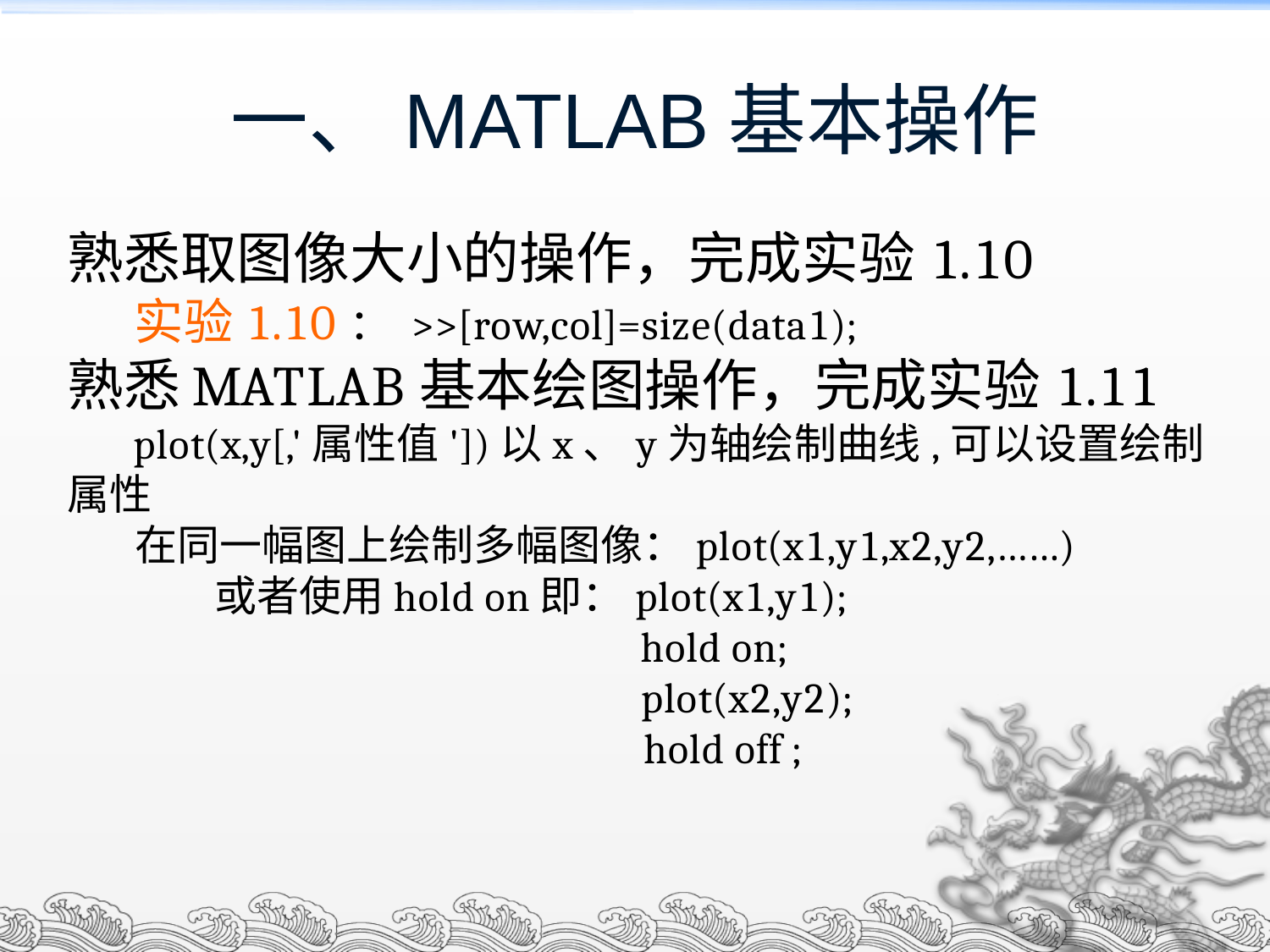

一、MATLAB基本操作
熟悉取图像大小的操作，完成实验1.10
     实验1.10： >>[row,col]=size(data1);
熟悉MATLAB基本绘图操作，完成实验1.11
       plot(x,y[,'属性值'])以x、y为轴绘制曲线,可以设置绘制属性
      在同一幅图上绘制多幅图像：plot(x1,y1,x2,y2,……)
	 或者使用hold on即：plot(x1,y1);                                                                    			       hold on;                                                                 			       plot(x2,y2);                                                             		                     hold off ;